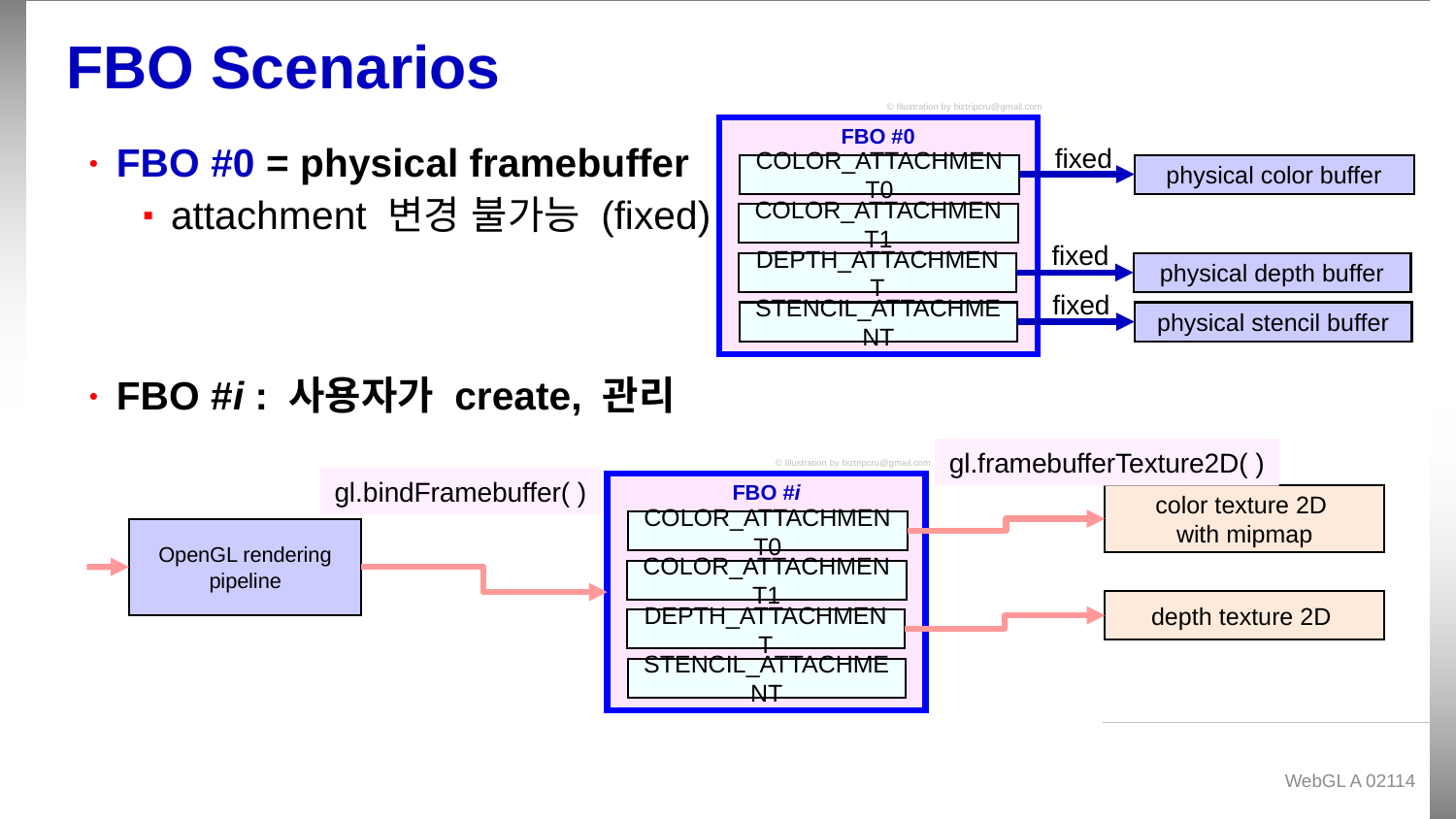

# FBO Scenarios
© Illustration by biztripcru@gmail.com
FBO #0
COLOR_ATTACHMENT0
COLOR_ATTACHMENT1
DEPTH_ATTACHMENT
STENCIL_ATTACHMENT
physical color buffer
physical depth buffer
physical stencil buffer
fixed
fixed
fixed
FBO #0 = physical framebuffer
attachment 변경 불가능 (fixed)

FBO #i : 사용자가 create, 관리

gl.framebufferTexture2D( )
© Illustration by biztripcru@gmail.com
FBO #i
COLOR_ATTACHMENT0
COLOR_ATTACHMENT1
DEPTH_ATTACHMENT
STENCIL_ATTACHMENT
gl.bindFramebuffer( )
color texture 2D
with mipmap
OpenGL rendering pipeline
depth texture 2D
WebGL A 02114